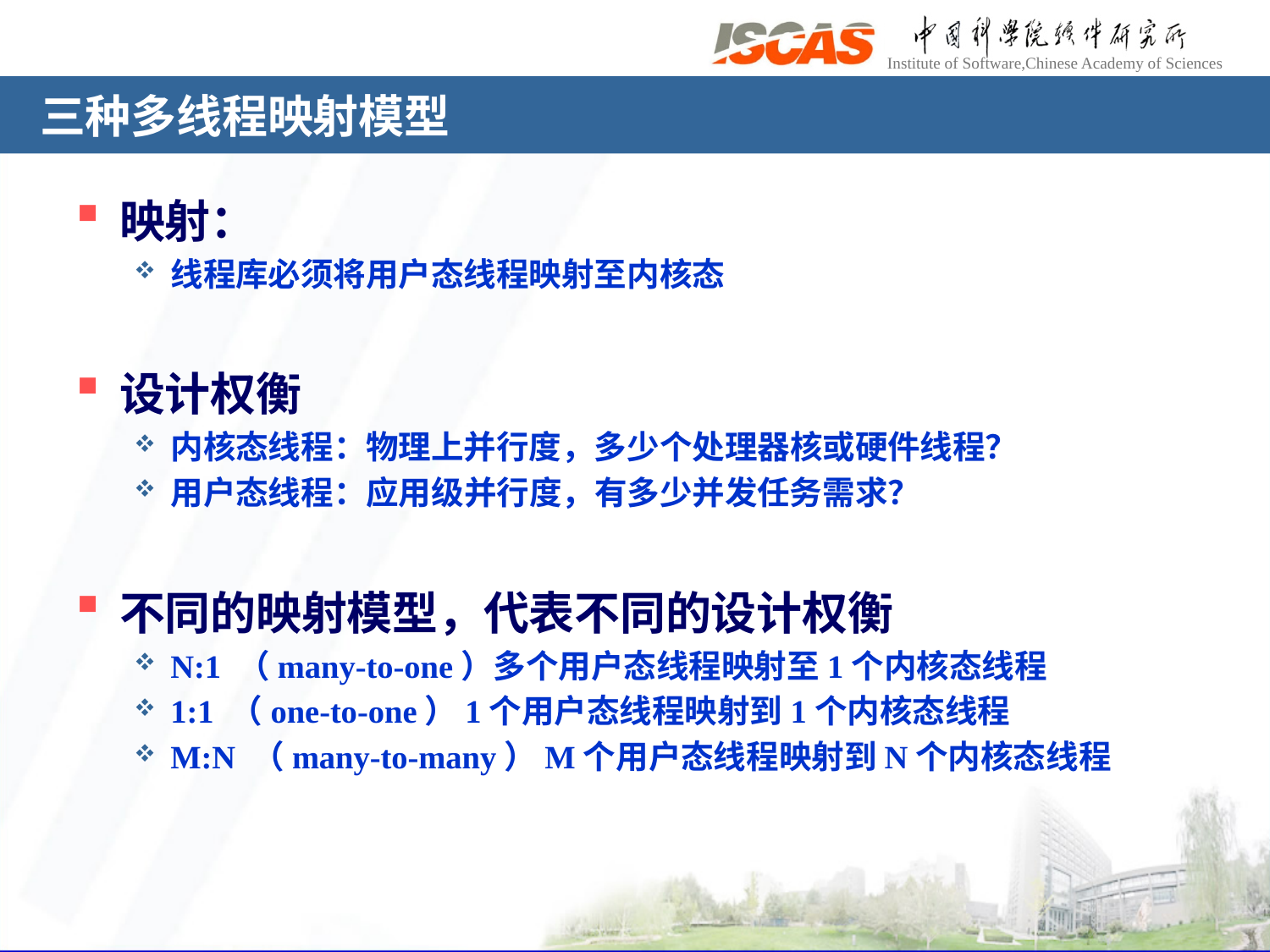

# 三种多线程映射模型
映射：
线程库必须将用户态线程映射至内核态

设计权衡
内核态线程：物理上并行度，多少个处理器核或硬件线程？
用户态线程：应用级并行度，有多少并发任务需求？

不同的映射模型，代表不同的设计权衡
N:1 （many-to-one）多个用户态线程映射至1个内核态线程
1:1 （one-to-one）1个用户态线程映射到1个内核态线程
M:N （many-to-many）M个用户态线程映射到N个内核态线程